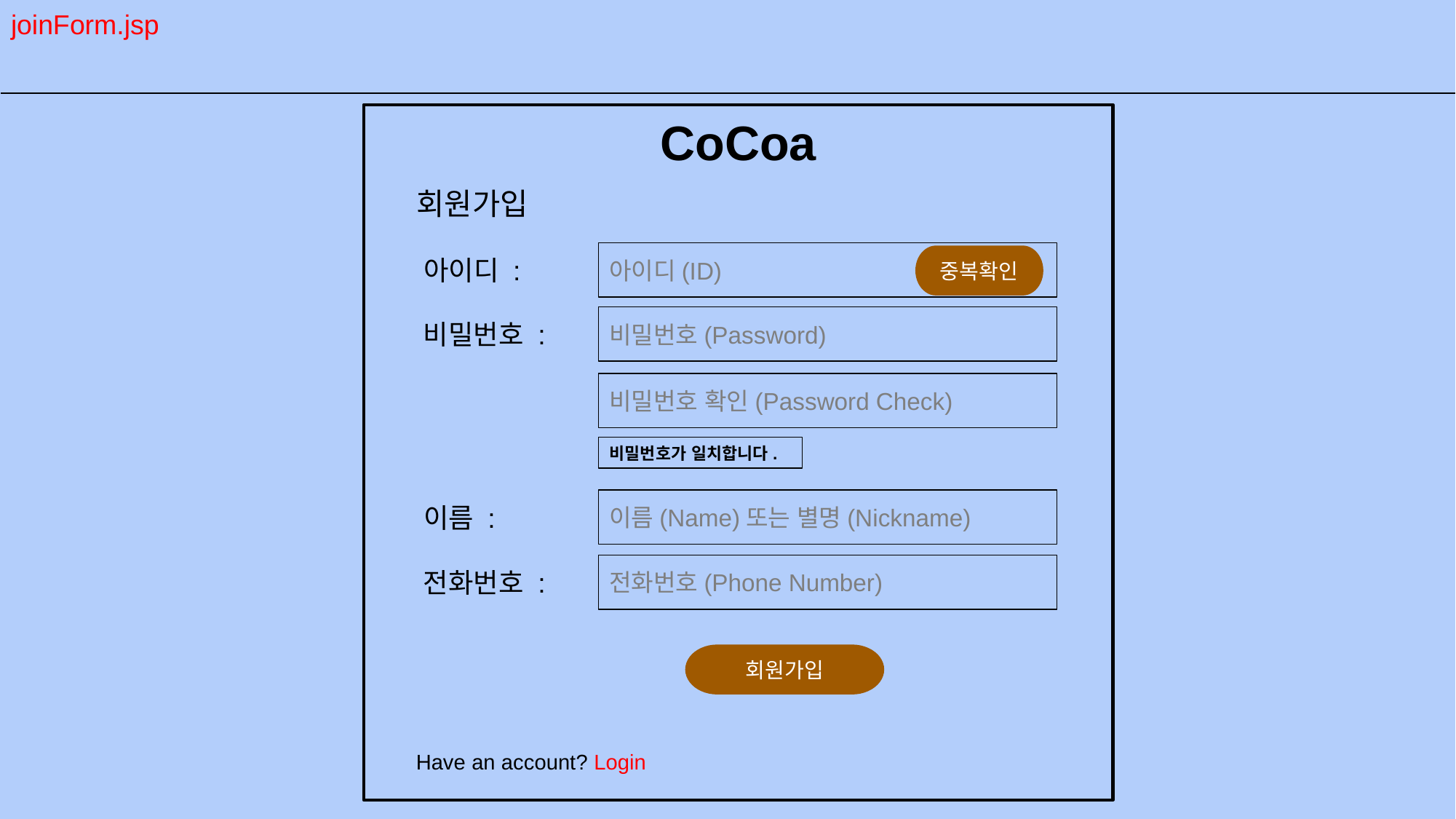

joinForm.jsp

CoCoa
회원가입
아이디(ID)
중복확인
아이디 :
비밀번호(Password)
비밀번호 :
비밀번호 확인(Password Check)
비밀번호가 일치합니다.
이름(Name)또는 별명(Nickname)
이름 :
전화번호(Phone Number)
전화번호 :
회원가입
Have an account? Login